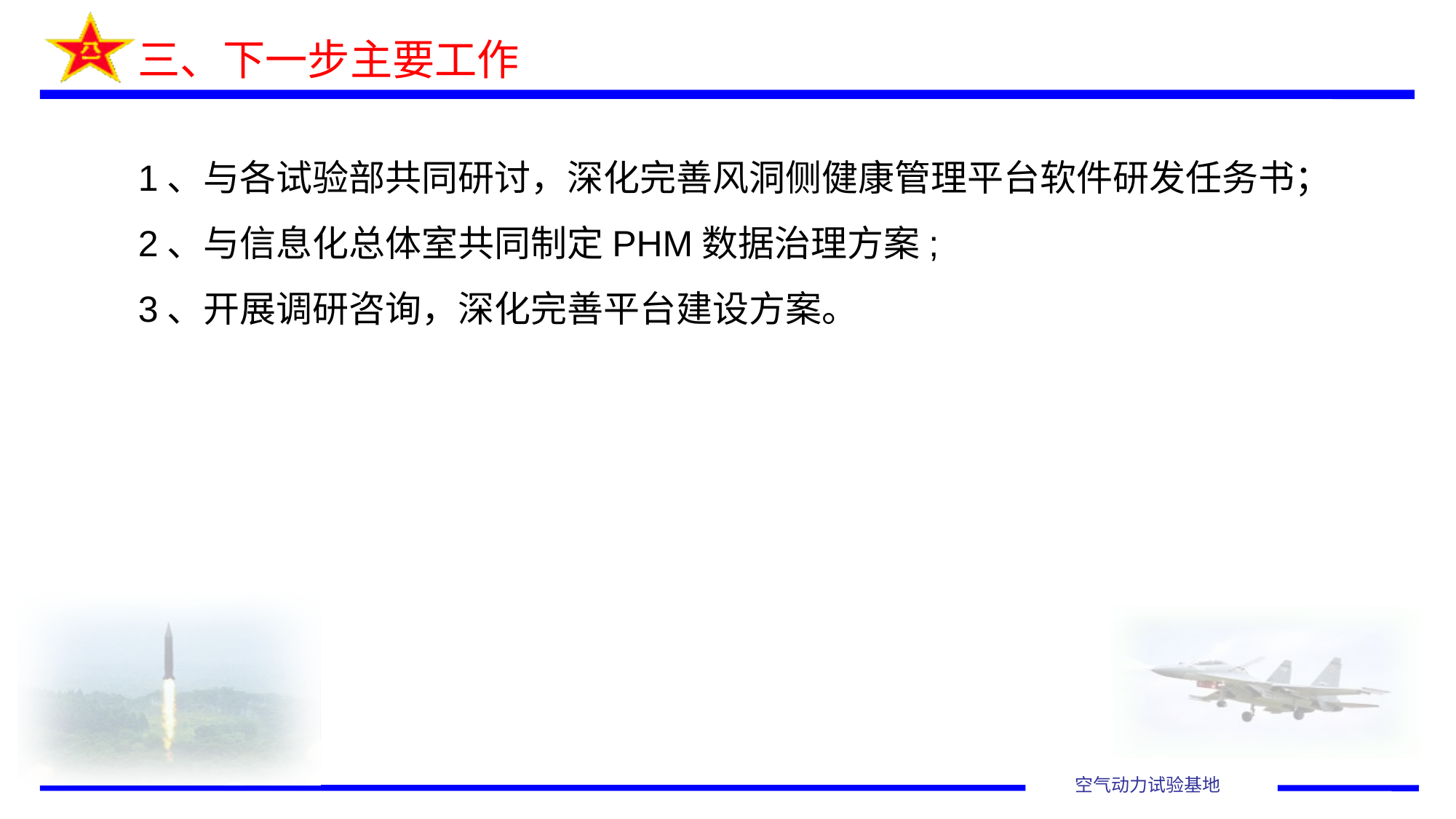

# 三、下一步主要工作
1、与各试验部共同研讨，深化完善风洞侧健康管理平台软件研发任务书；
2、与信息化总体室共同制定PHM数据治理方案;
3、开展调研咨询，深化完善平台建设方案。